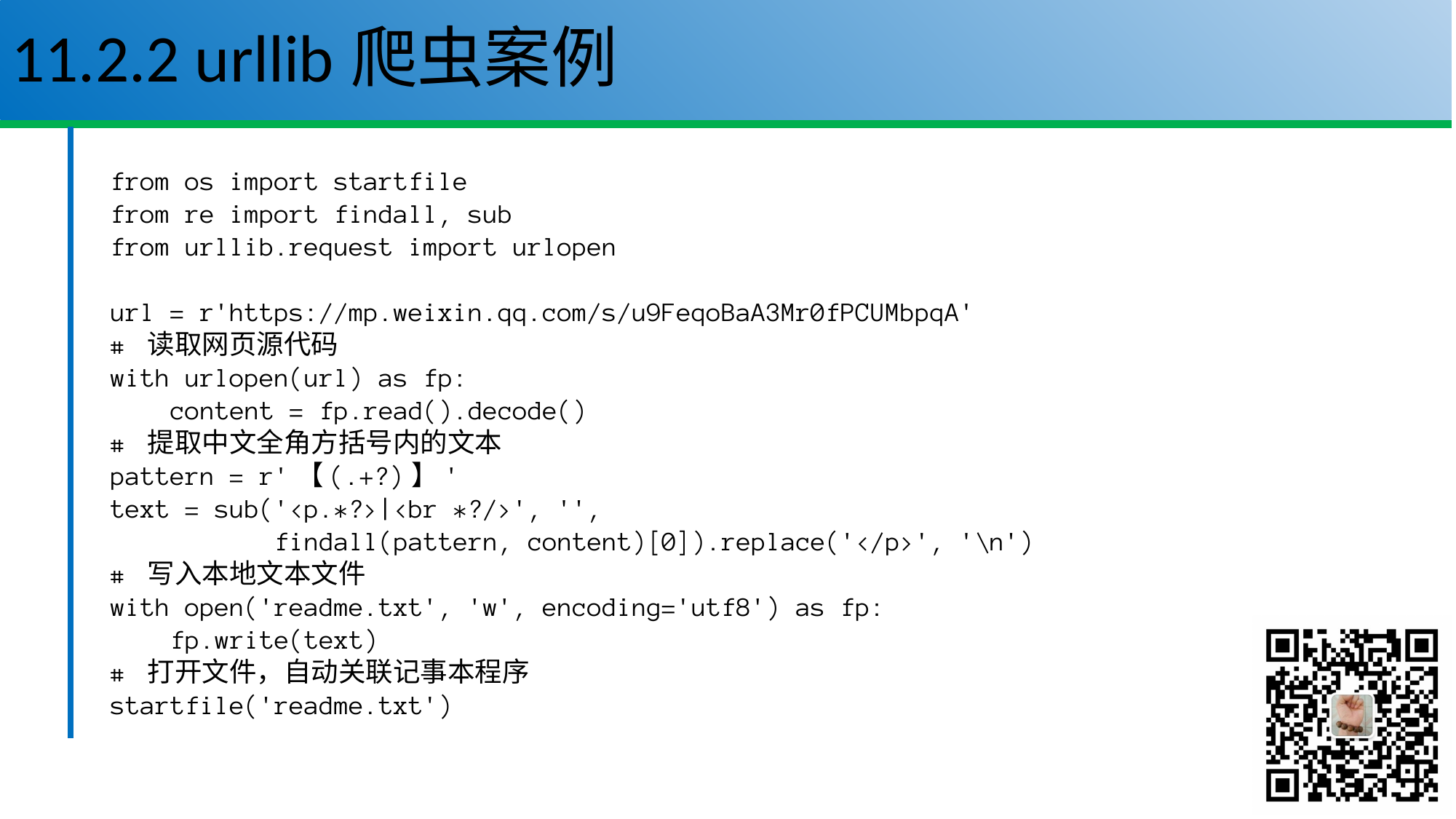

# 11.2.2 urllib爬虫案例
from os import startfile
from re import findall, sub
from urllib.request import urlopen

url = r'https://mp.weixin.qq.com/s/u9FeqoBaA3Mr0fPCUMbpqA'
# 读取网页源代码
with urlopen(url) as fp:
    content = fp.read().decode()
# 提取中文全角方括号内的文本
pattern = r'【(.+?)】'
text = sub('<p.*?>|<br *?/>', '',
           findall(pattern, content)[0]).replace('</p>', '\n')
# 写入本地文本文件
with open('readme.txt', 'w', encoding='utf8') as fp:
    fp.write(text)
# 打开文件，自动关联记事本程序
startfile('readme.txt')
27